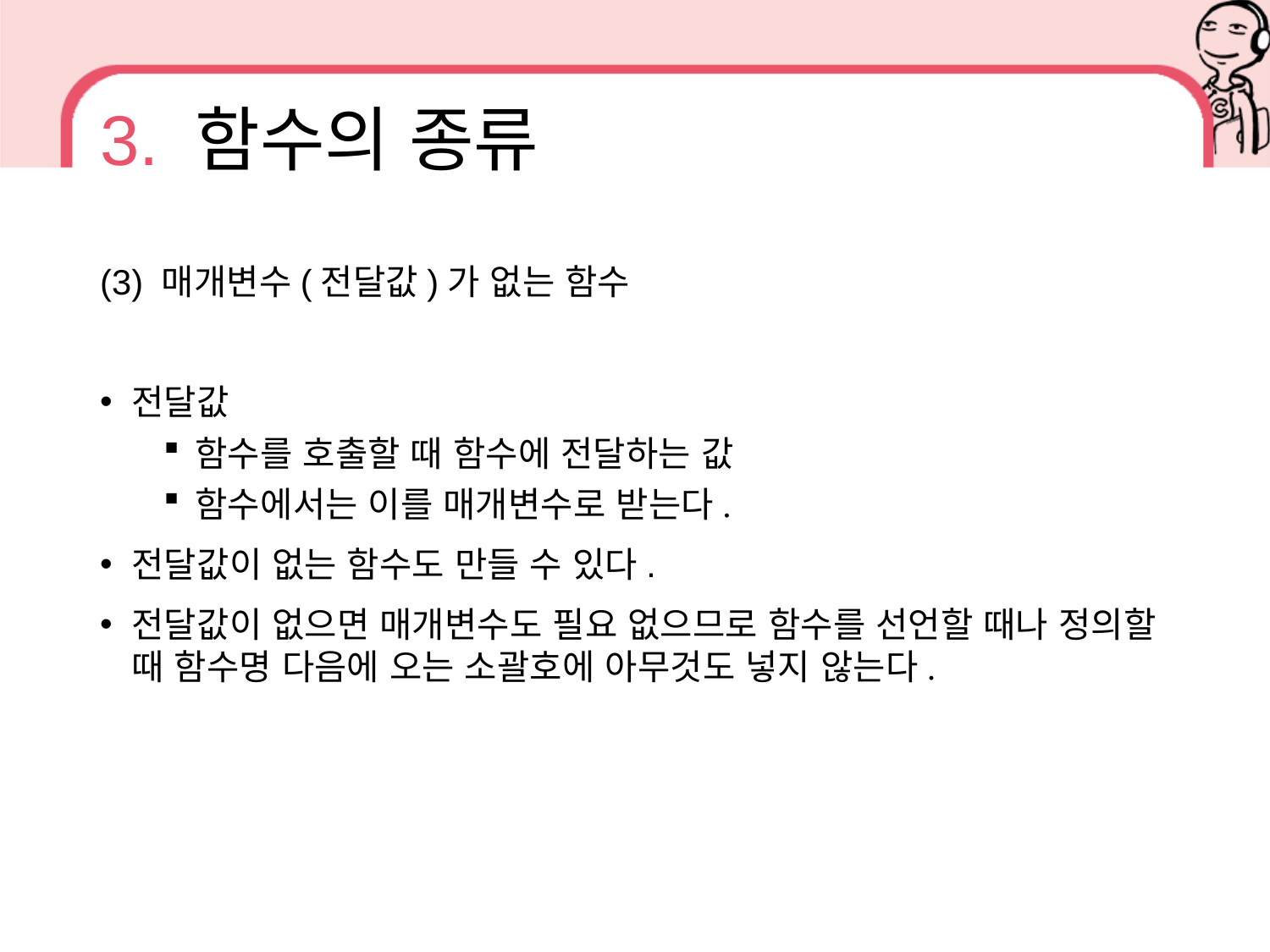

# 3. 함수의 종류
(3) 매개변수(전달값)가 없는 함수

전달값
함수를 호출할 때 함수에 전달하는 값
함수에서는 이를 매개변수로 받는다.
전달값이 없는 함수도 만들 수 있다.
전달값이 없으면 매개변수도 필요 없으므로 함수를 선언할 때나 정의할 때 함수명 다음에 오는 소괄호에 아무것도 넣지 않는다.